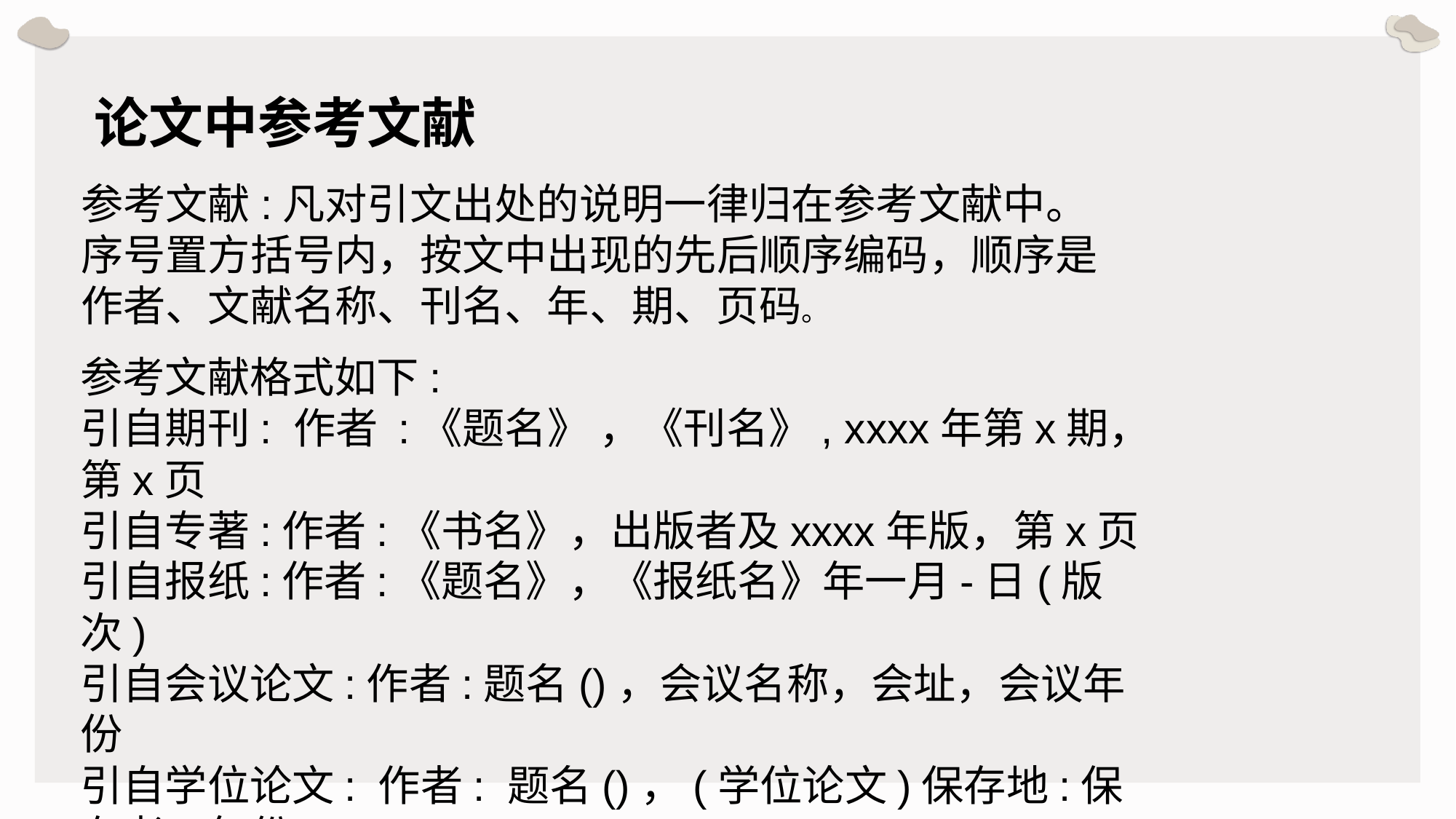

论文中参考文献
参考文献:凡对引文出处的说明一律归在参考文献中。
序号置方括号内，按文中出现的先后顺序编码，顺序是
作者、文献名称、刊名、年、期、页码。
参考文献格式如下:
引自期刊: 作者 :《题名》 ，《刊名》, xxxx年第x期，第x页
引自专著:作者:《书名》，出版者及xxxx年版，第x页
引自报纸:作者:《题名》，《报纸名》年一月-日(版次)
引自会议论文:作者:题名()，会议名称，会址，会议年份
引自学位论文: 作者: 题名()，(学位论文)保存地:保存者，年份.